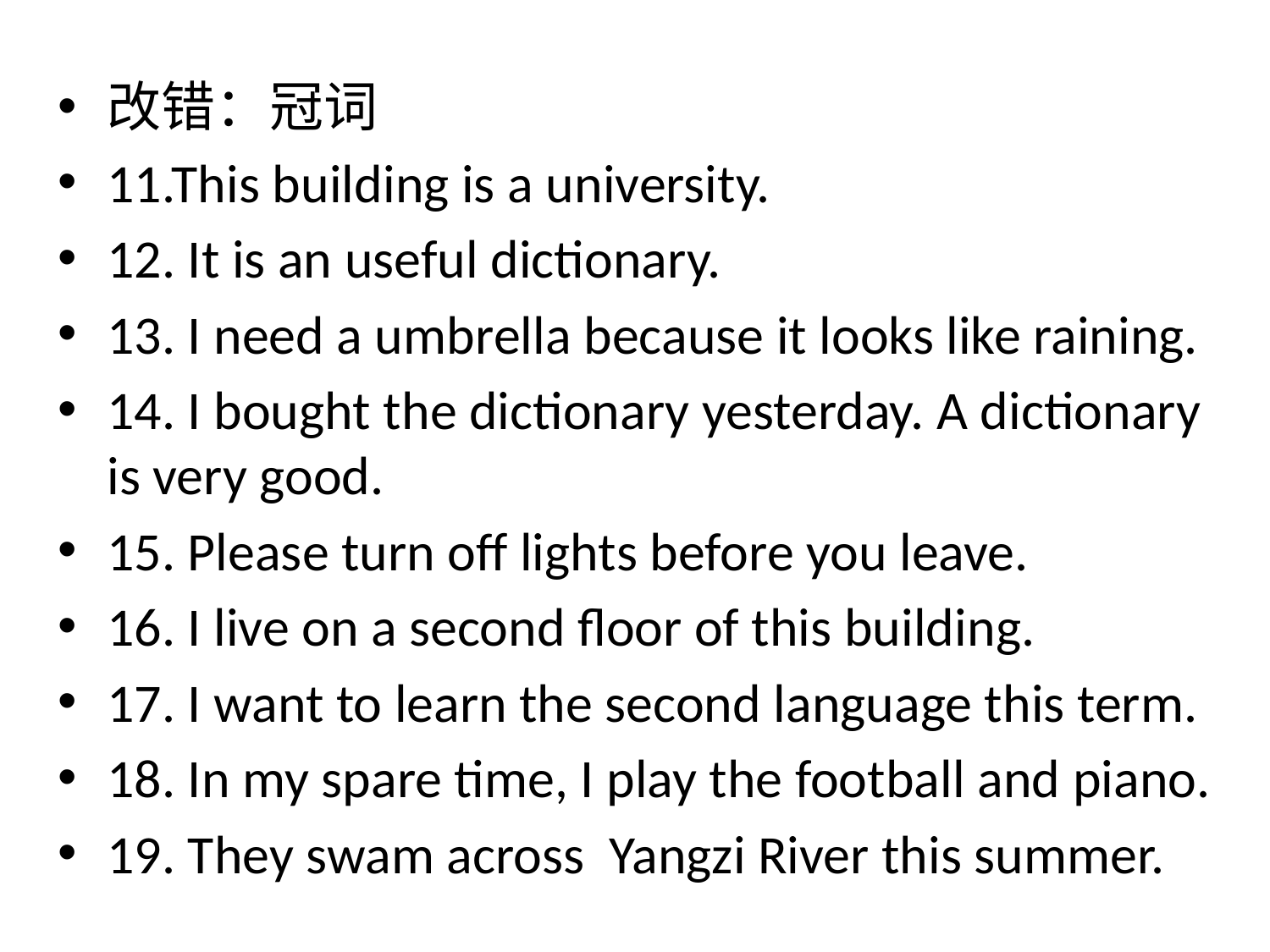

改错：冠词
11.This building is a university.
12. It is an useful dictionary.
13. I need a umbrella because it looks like raining.
14. I bought the dictionary yesterday. A dictionary is very good.
15. Please turn off lights before you leave.
16. I live on a second floor of this building.
17. I want to learn the second language this term.
18. In my spare time, I play the football and piano.
19. They swam across  Yangzi River this summer.